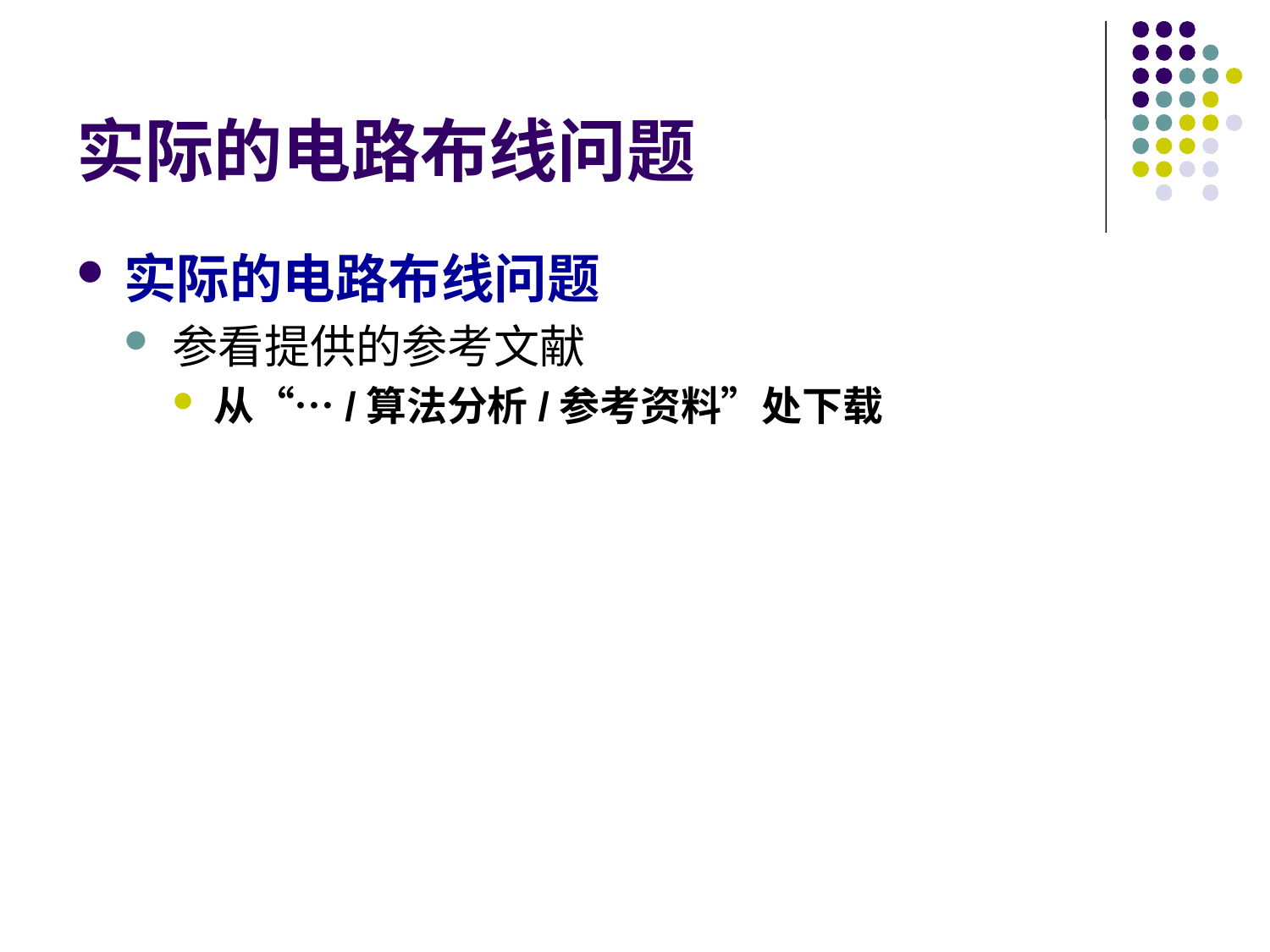

# 实际的电路布线问题
实际的电路布线问题
参看提供的参考文献
从“…/算法分析/参考资料”处下载